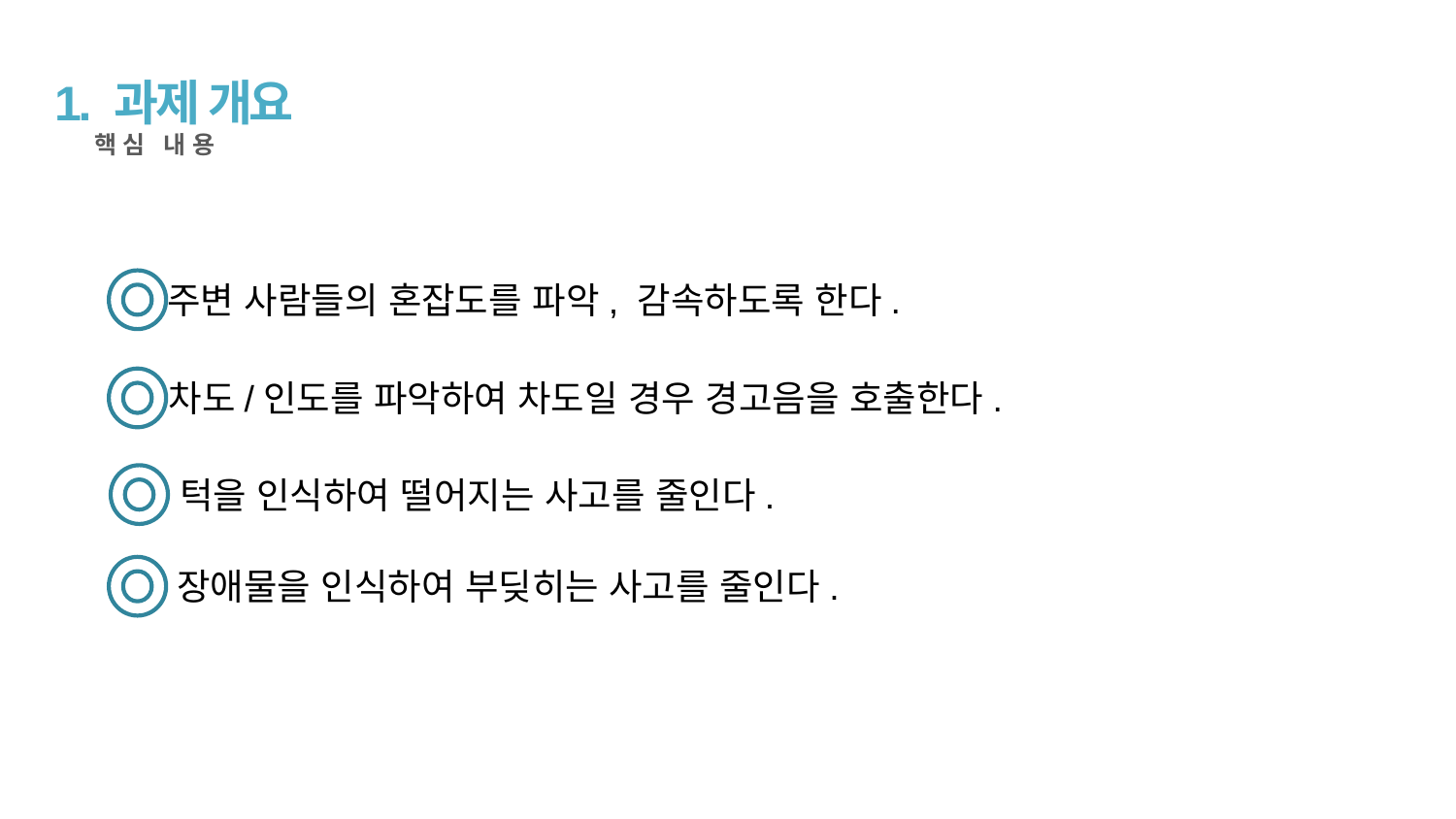

1. 과제 개요
핵심 내용

주변 사람들의 혼잡도를 파악, 감속하도록 한다.

차도/인도를 파악하여 차도일 경우 경고음을 호출한다.

턱을 인식하여 떨어지는 사고를 줄인다.

장애물을 인식하여 부딪히는 사고를 줄인다.